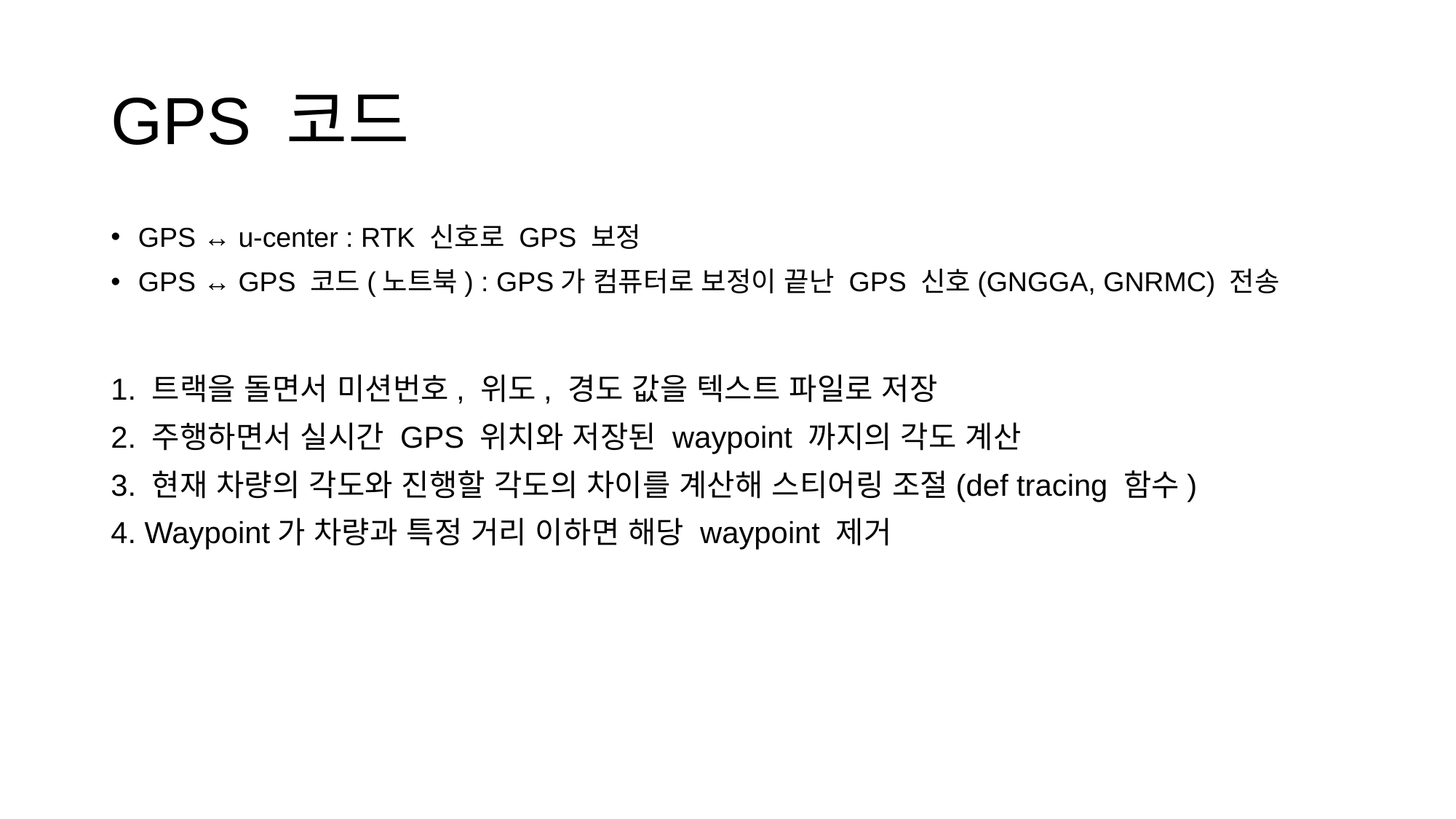

# GPS 코드
GPS ↔ u-center : RTK 신호로 GPS 보정
GPS ↔ GPS 코드(노트북) : GPS가 컴퓨터로 보정이 끝난 GPS 신호(GNGGA, GNRMC) 전송

1. 트랙을 돌면서 미션번호, 위도, 경도 값을 텍스트 파일로 저장
2. 주행하면서 실시간 GPS 위치와 저장된 waypoint 까지의 각도 계산
3. 현재 차량의 각도와 진행할 각도의 차이를 계산해 스티어링 조절(def tracing 함수)
4. Waypoint가 차량과 특정 거리 이하면 해당 waypoint 제거